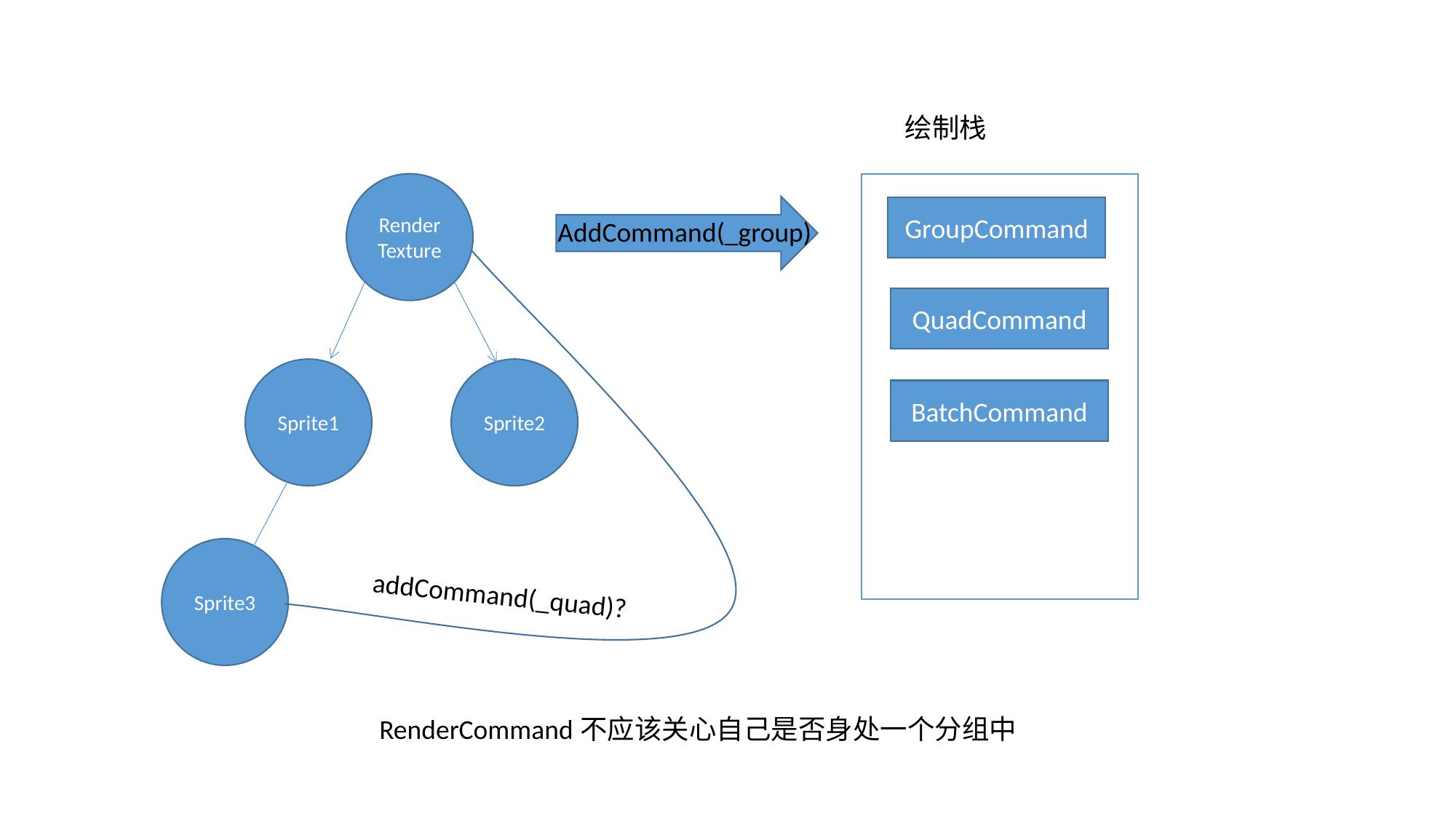

绘制栈
Render
Texture

GroupCommand
AddCommand(_group)

QuadCommand
Sprite1
Sprite2
BatchCommand
Sprite3
addCommand(_quad)?
RenderCommand不应该关心自己是否身处一个分组中